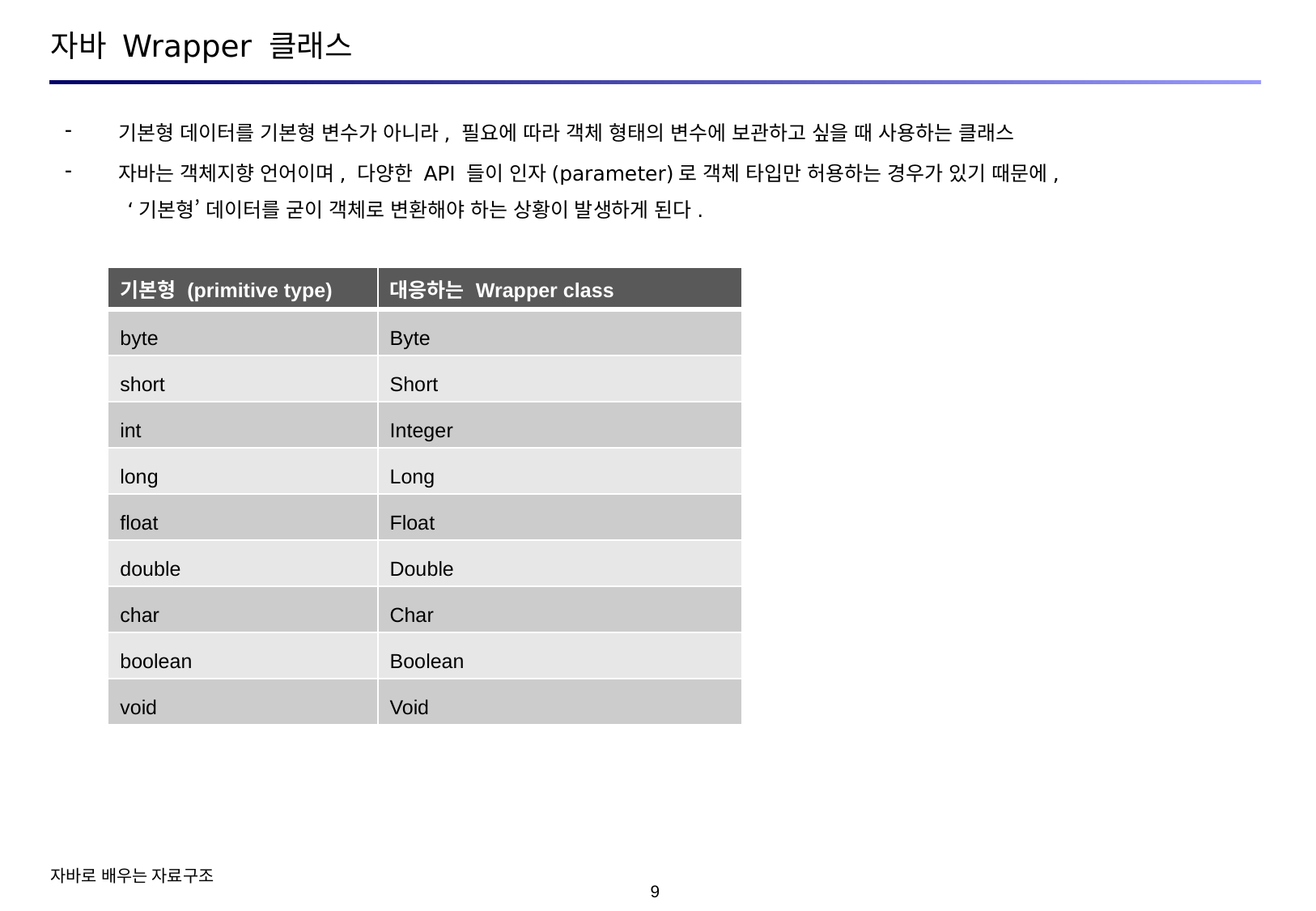

# 자바 Wrapper 클래스
 기본형 데이터를 기본형 변수가 아니라, 필요에 따라 객체 형태의 변수에 보관하고 싶을 때 사용하는 클래스
 자바는 객체지향 언어이며, 다양한 API 들이 인자(parameter)로 객체 타입만 허용하는 경우가 있기 때문에,
   ‘기본형’ 데이터를 굳이 객체로 변환해야 하는 상황이 발생하게 된다.
| 기본형 (primitive type) | 대응하는 Wrapper class |
| --- | --- |
| byte | Byte |
| short | Short |
| int | Integer |
| long | Long |
| float | Float |
| double | Double |
| char | Char |
| boolean | Boolean |
| void | Void |